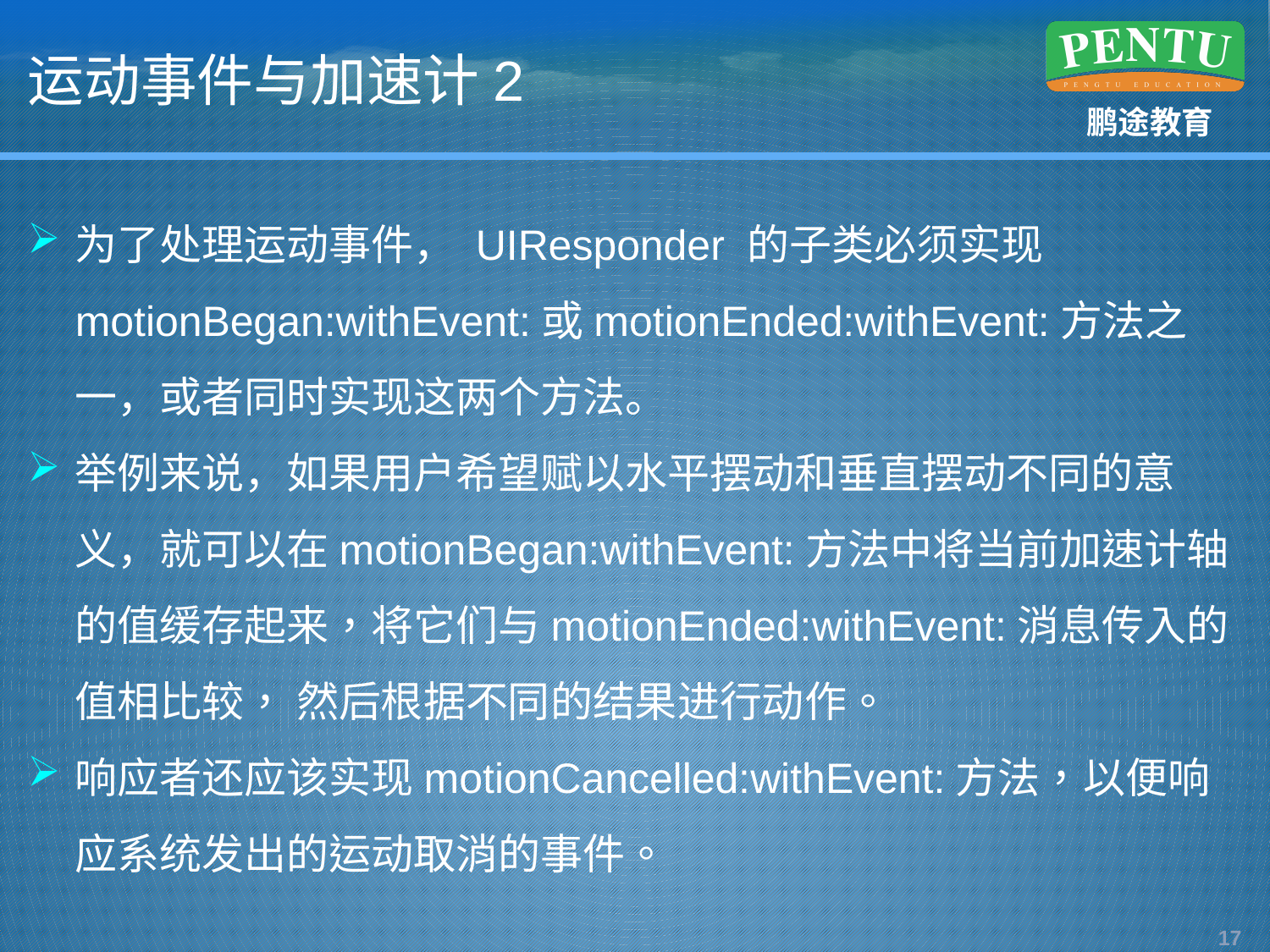

# 运动事件与加速计2
为了处理运动事件， UIResponder 的子类必须实现motionBegan:withEvent:或motionEnded:withEvent:方法之一，或者同时实现这两个方法。
举例来说，如果用户希望赋以水平摆动和垂直摆动不同的意义，就可以在motionBegan:withEvent:方法中将当前加速计轴的值缓存起来，将它们与motionEnded:withEvent:消息传入的值相比较， 然后根据不同的结果进行动作。
响应者还应该实现motionCancelled:withEvent:方法，以便响应系统发出的运动取消的事件。
17